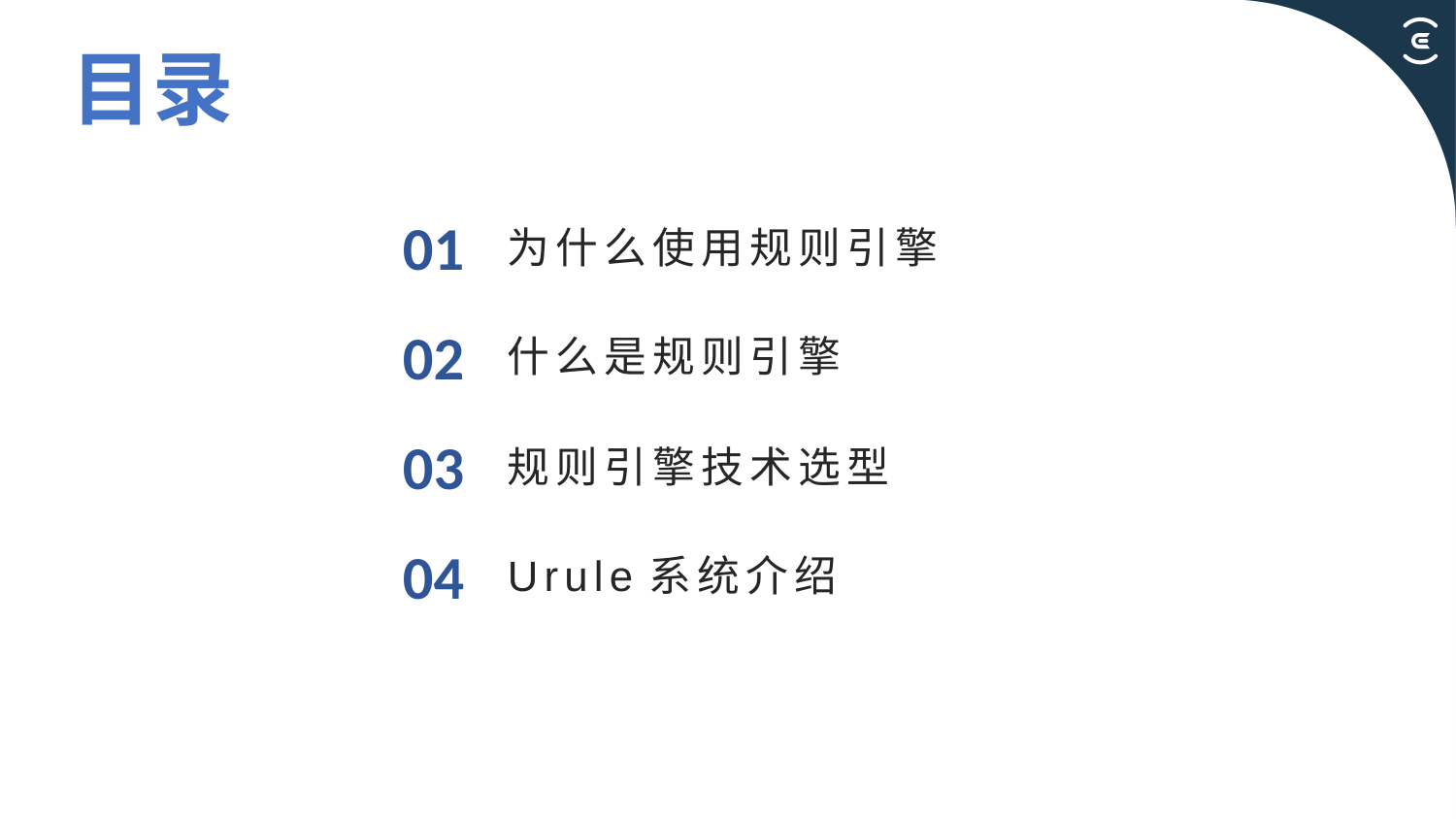

目录
01
为什么使用规则引擎
02
什么是规则引擎
03
规则引擎技术选型
04
Urule系统介绍